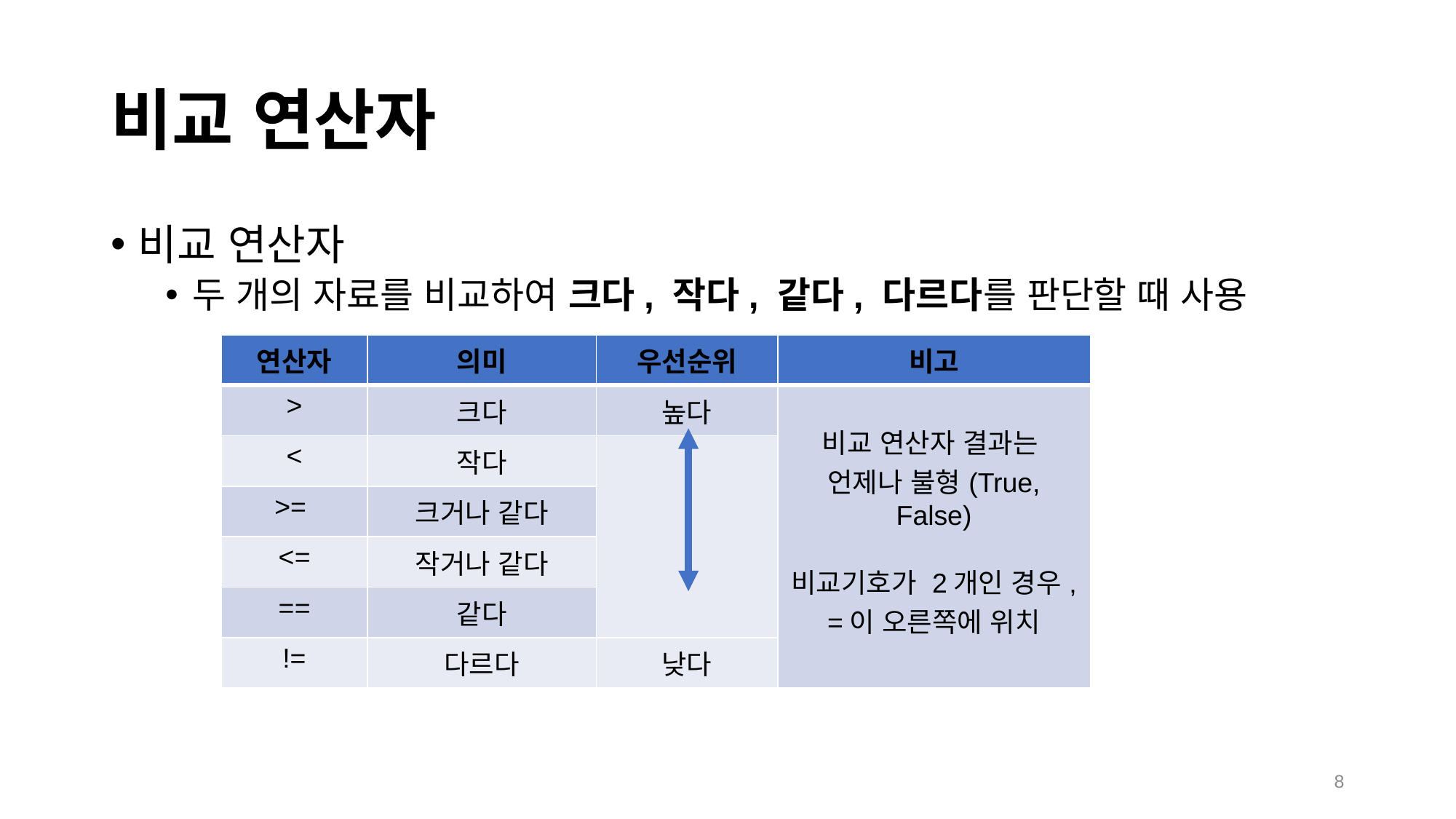

# 비교 연산자
비교 연산자
두 개의 자료를 비교하여 크다, 작다, 같다, 다르다를 판단할 때 사용
| 연산자 | 의미 | 우선순위 | 비고 |
| --- | --- | --- | --- |
| > | 크다 | 높다 | 비교 연산자 결과는 언제나 불형(True, False) 비교기호가 2개인 경우, =이 오른쪽에 위치 |
| < | 작다 |  |  |
| >= | 크거나 같다 |  |  |
| <= | 작거나 같다 |  |  |
| == | 같다 |  |  |
| != | 다르다 | 낮다 |  |

8